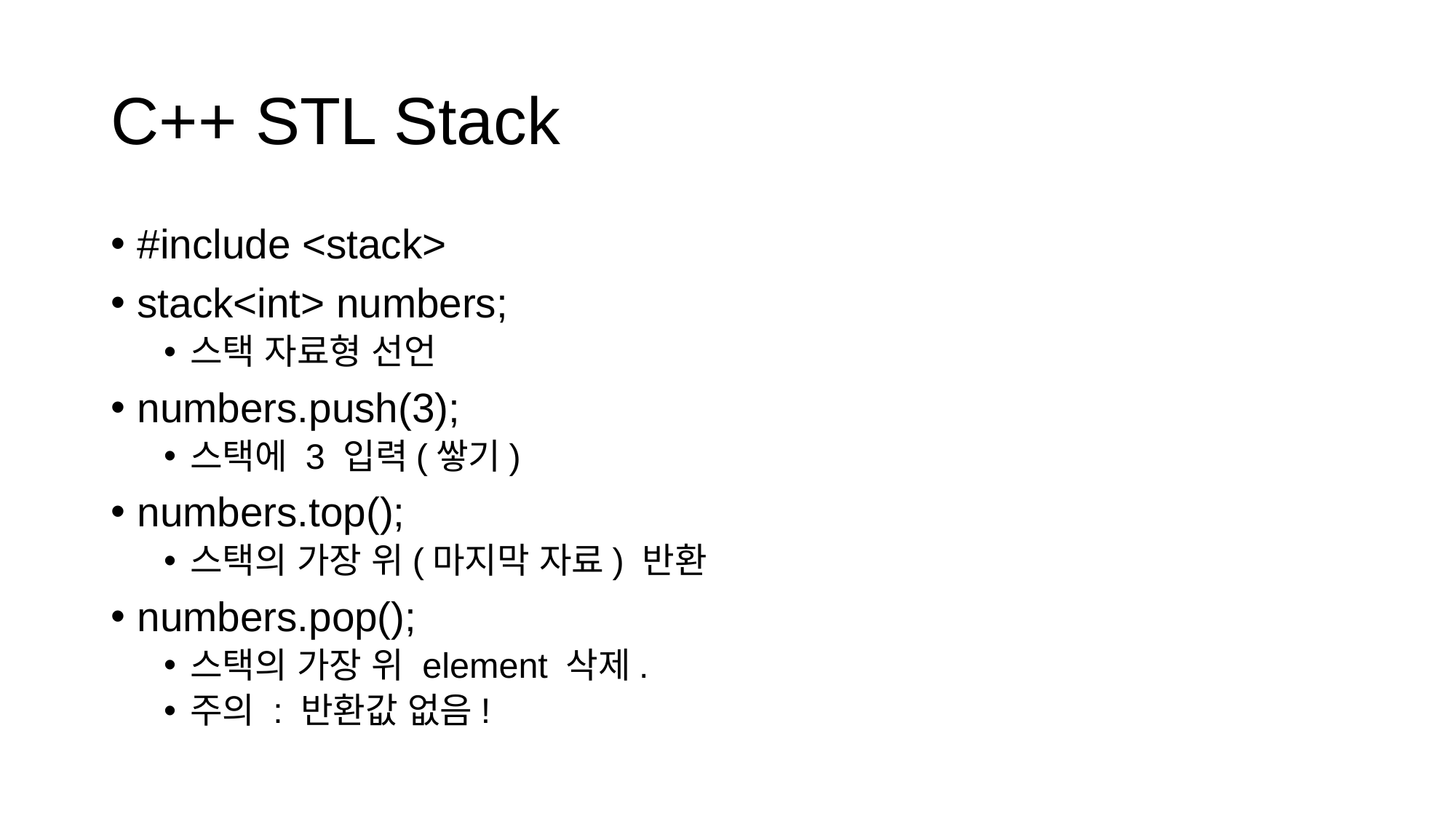

# C++ STL Stack
#include <stack>
stack<int> numbers;
스택 자료형 선언
numbers.push(3);
스택에 3 입력(쌓기)
numbers.top();
스택의 가장 위(마지막 자료) 반환
numbers.pop();
스택의 가장 위 element 삭제.
주의 : 반환값 없음!